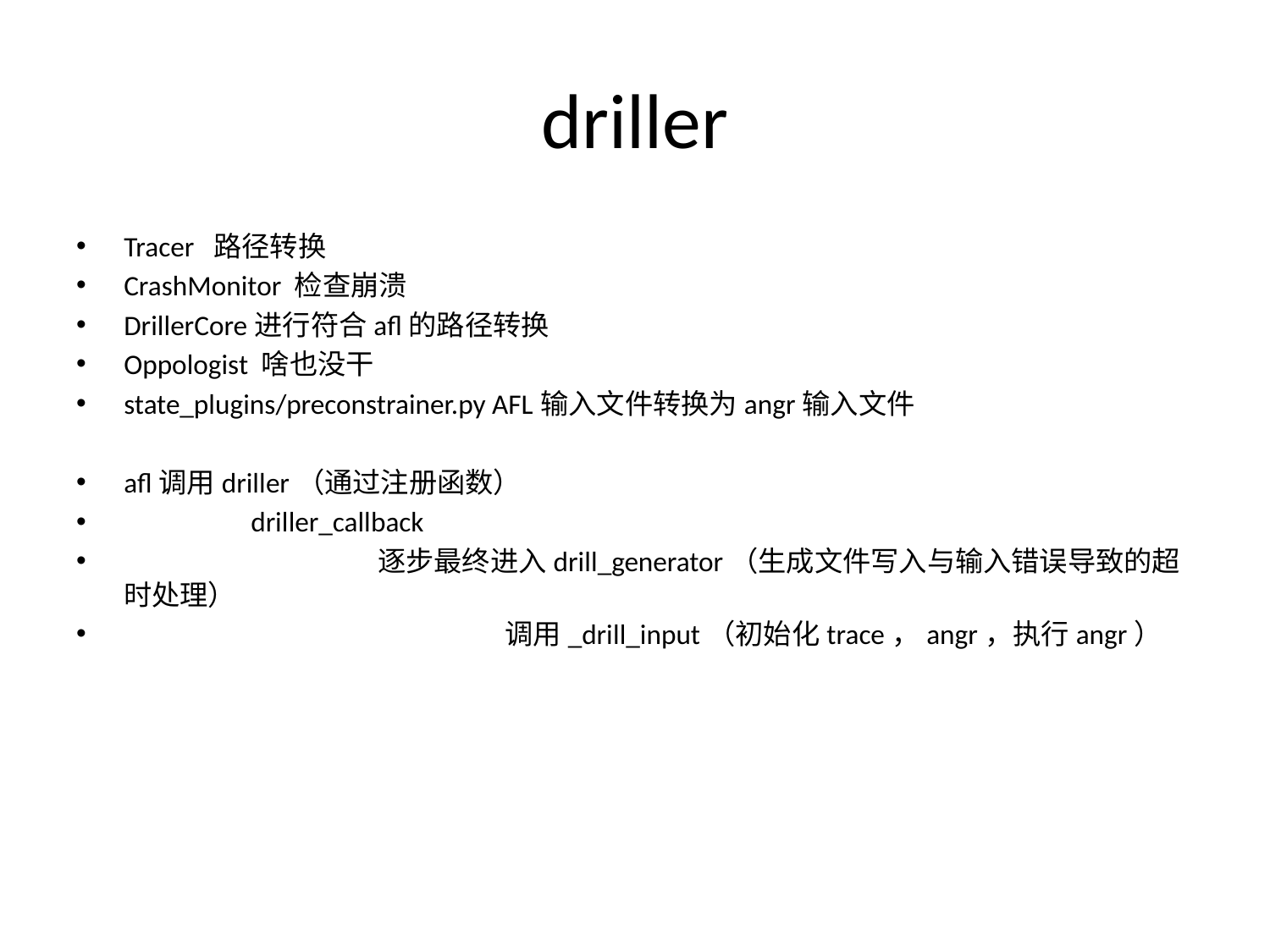

# driller
Tracer  路径转换
CrashMonitor 检查崩溃
DrillerCore进行符合afl的路径转换
Oppologist 啥也没干
state_plugins/preconstrainer.py AFL输入文件转换为angr输入文件

afl调用driller（通过注册函数）
	driller_callback
		逐步最终进入drill_generator（生成文件写入与输入错误导致的超时处理）
			调用_drill_input（初始化trace，angr，执行angr）